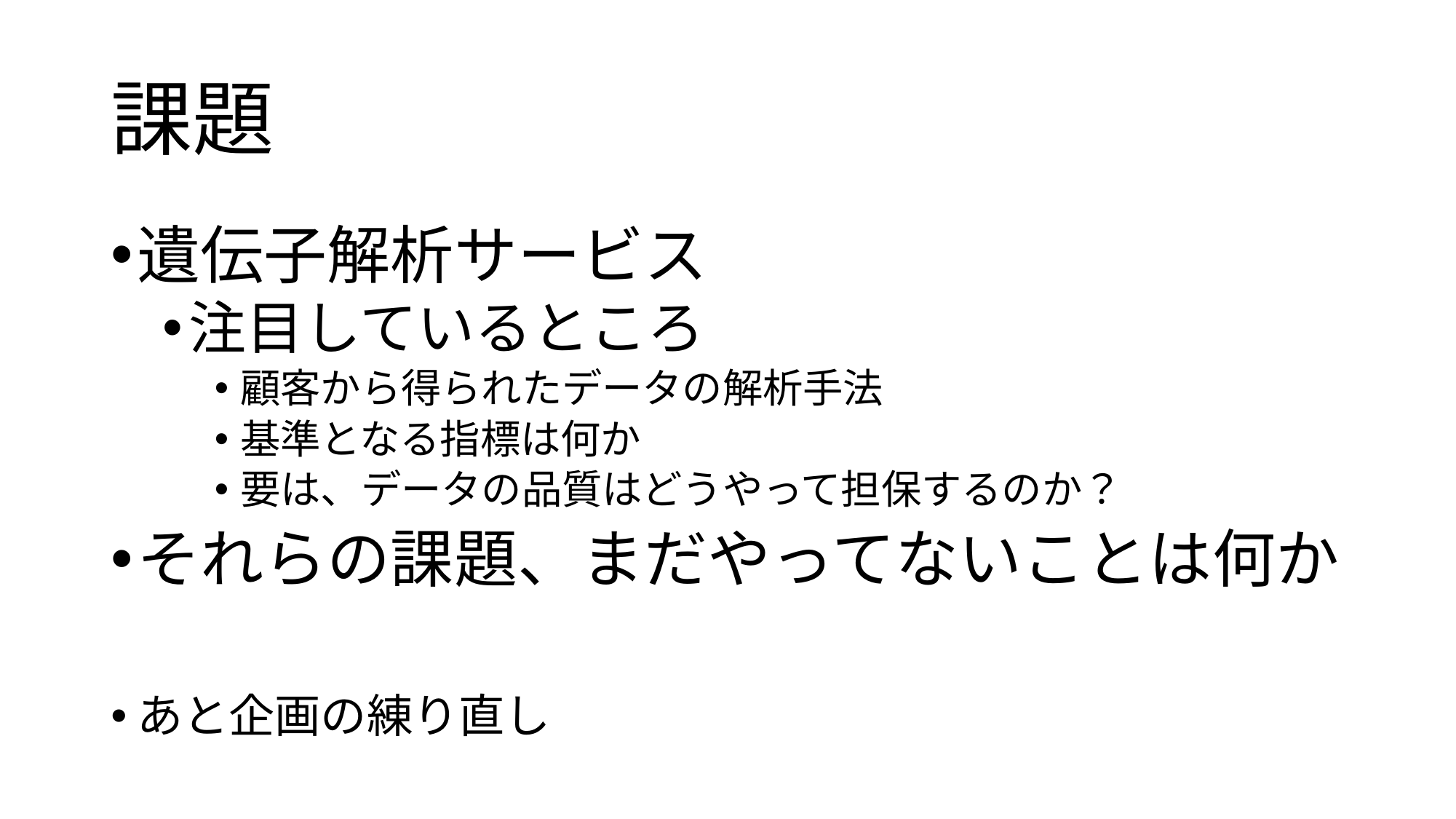

# 課題
遺伝子解析サービス
注目しているところ
顧客から得られたデータの解析手法
基準となる指標は何か
要は、データの品質はどうやって担保するのか？
それらの課題、まだやってないことは何か

あと企画の練り直し